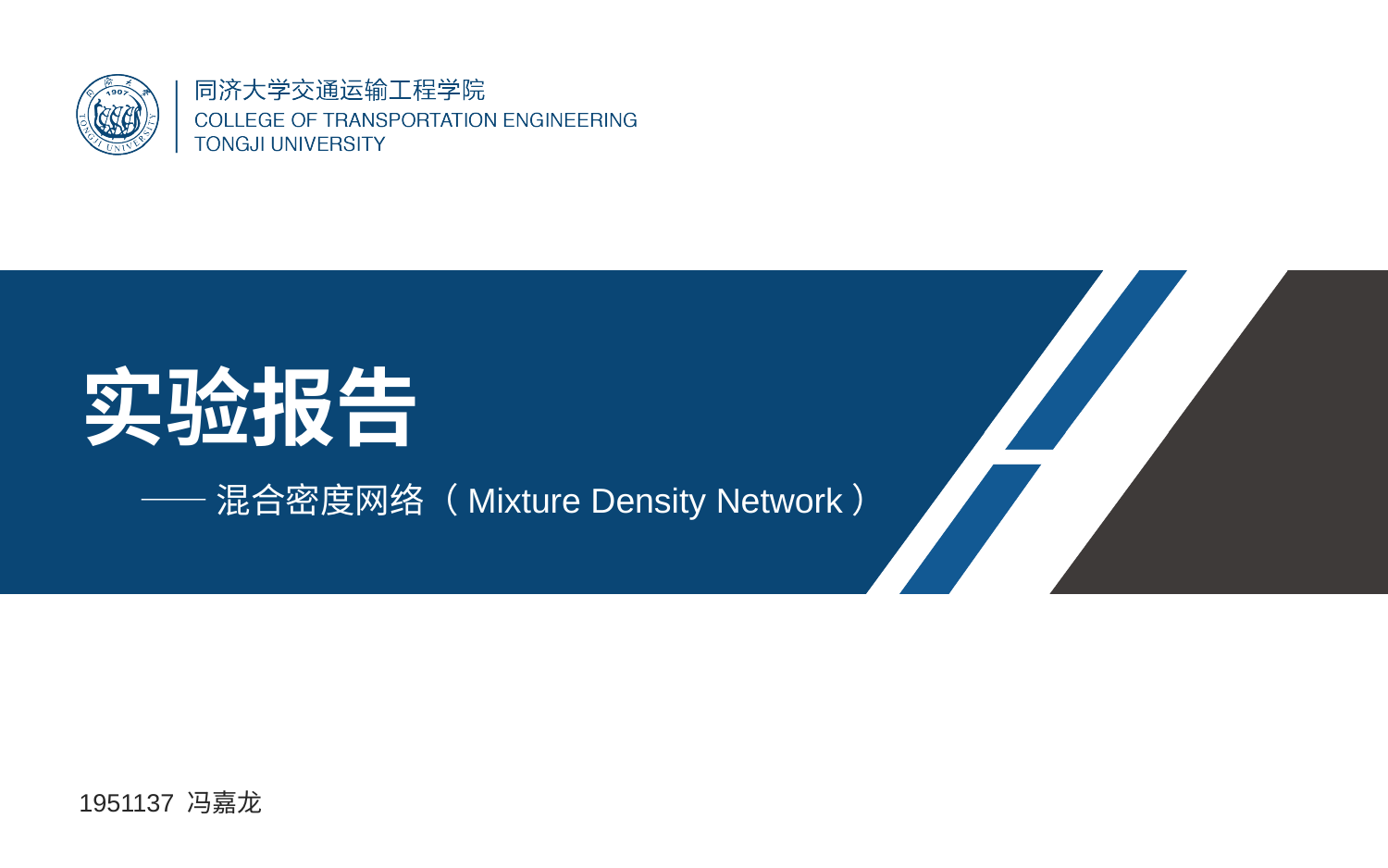

# 实验报告
——混合密度网络（Mixture Density Network）
1951137 冯嘉龙